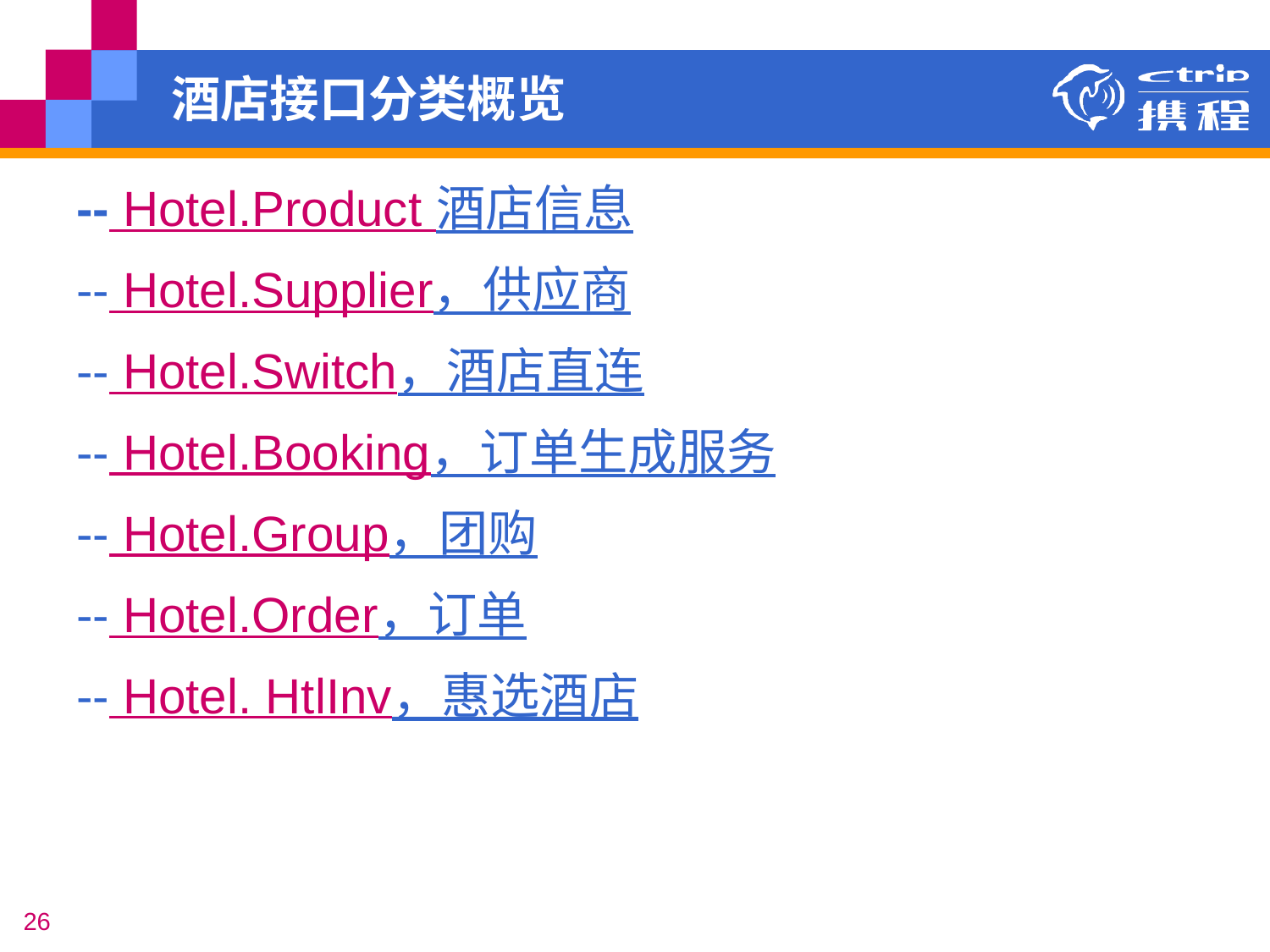

# 酒店接口分类概览
-- Hotel.Product 酒店信息
-- Hotel.Supplier，供应商
-- Hotel.Switch，酒店直连
-- Hotel.Booking，订单生成服务
-- Hotel.Group，团购
-- Hotel.Order，订单
-- Hotel. HtlInv，惠选酒店
26